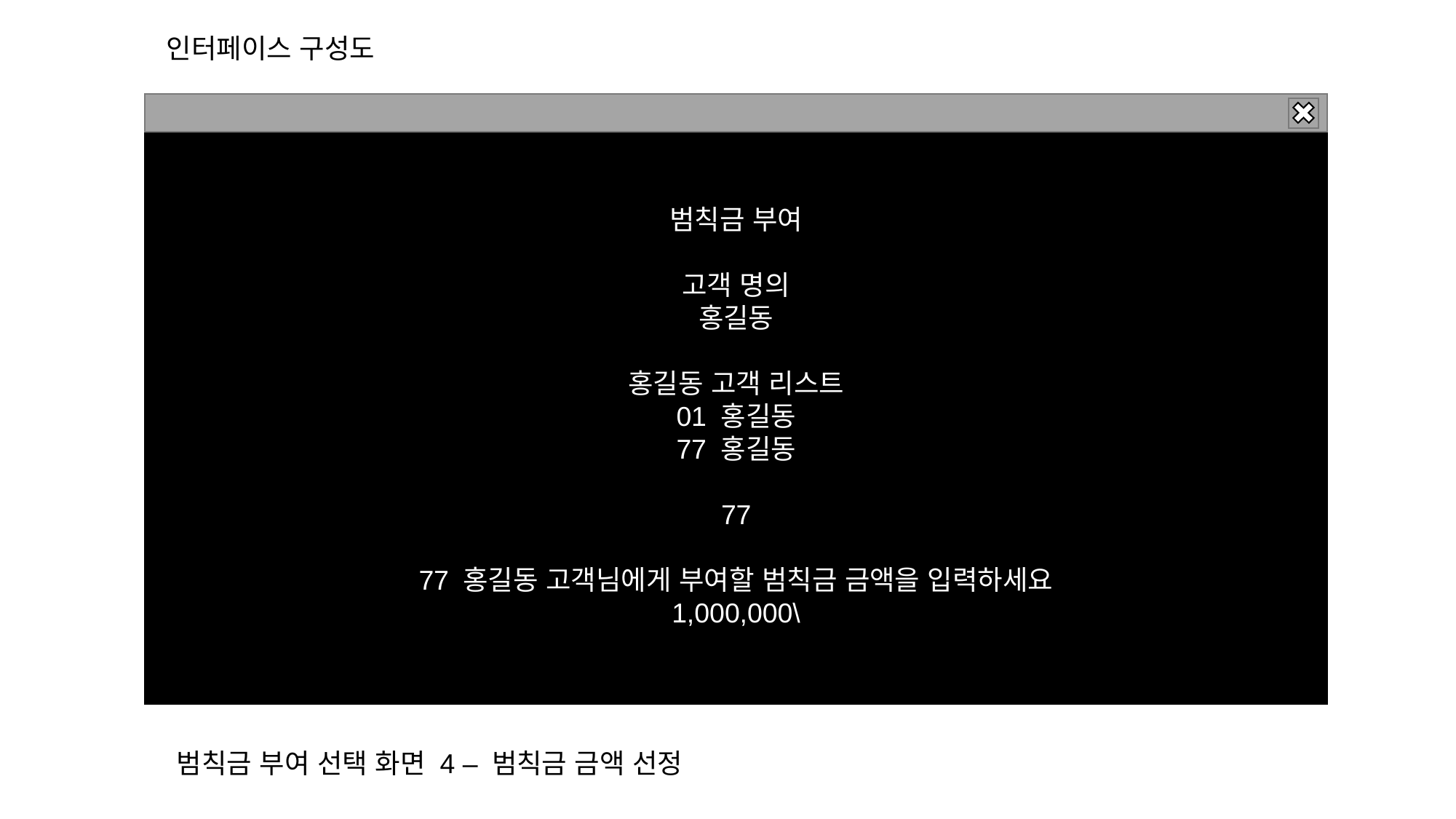

인터페이스 구성도

범칙금 부여

고객 명의
홍길동

홍길동 고객 리스트
01 홍길동
77 홍길동

77

77 홍길동 고객님에게 부여할 범칙금 금액을 입력하세요
1,000,000\

범칙금 부여 선택 화면 4 – 범칙금 금액 선정